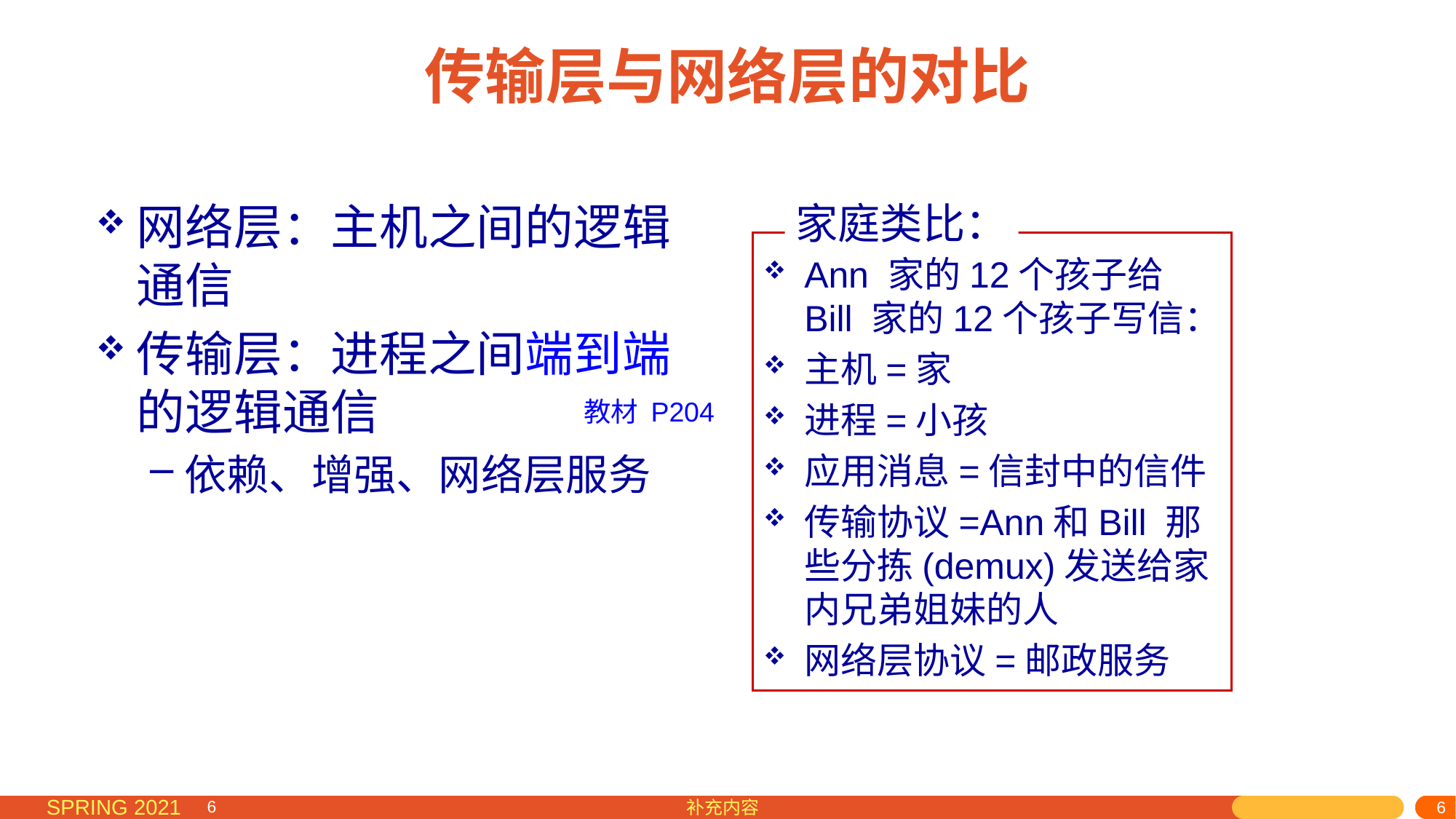

# 传输层与网络层的对比
家庭类比：

网络层：主机之间的逻辑通信
传输层：进程之间端到端的逻辑通信
依赖、增强、网络层服务
Ann 家的12个孩子给 Bill 家的12个孩子写信：
主机=家
进程=小孩
应用消息=信封中的信件
传输协议=Ann和Bill 那些分拣(demux)发送给家内兄弟姐妹的人
网络层协议=邮政服务
教材 P204
补充内容